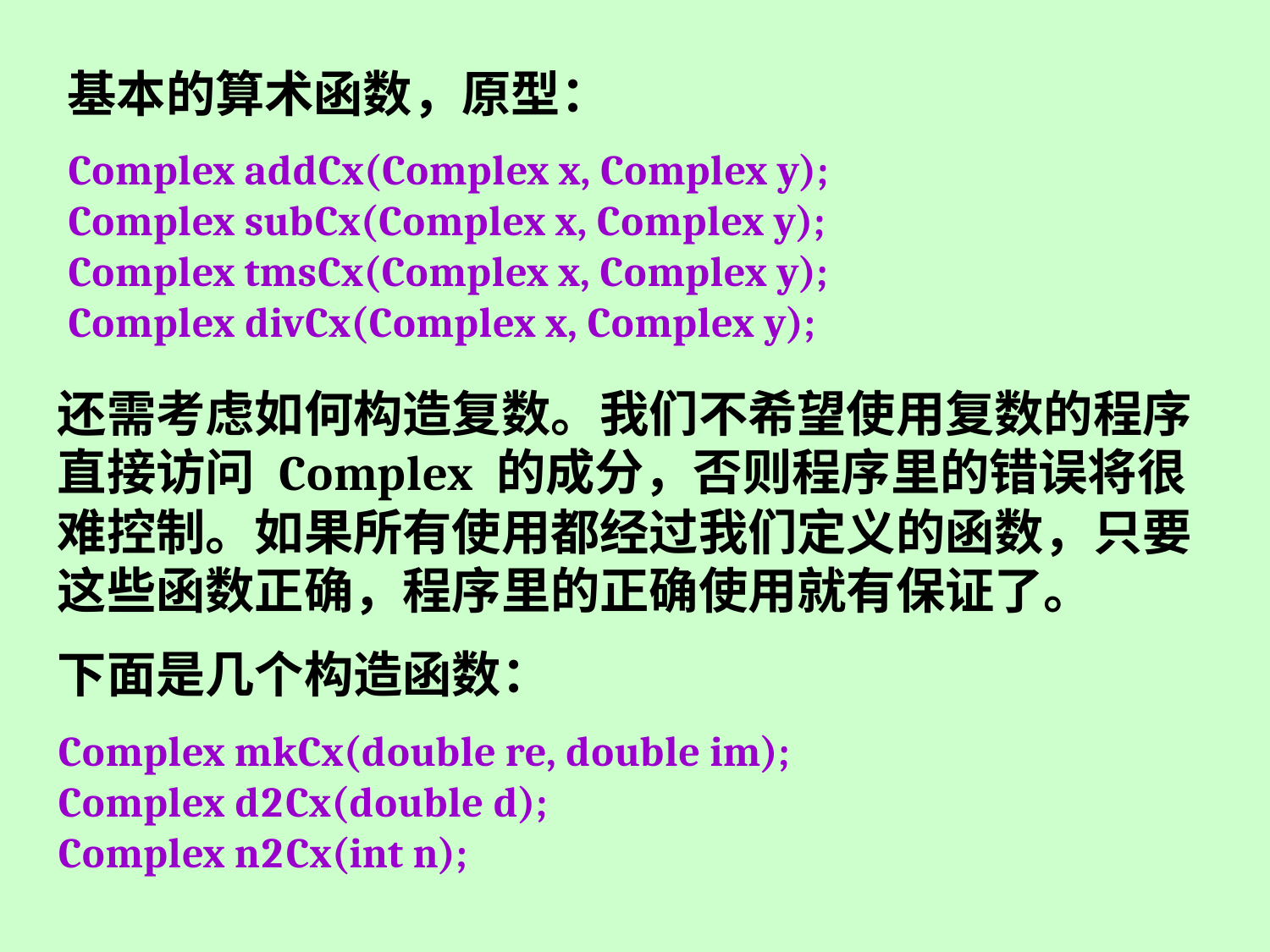

基本的算术函数，原型：
Complex addCx(Complex x, Complex y);
Complex subCx(Complex x, Complex y);
Complex tmsCx(Complex x, Complex y);
Complex divCx(Complex x, Complex y);
还需考虑如何构造复数。我们不希望使用复数的程序直接访问 Complex 的成分，否则程序里的错误将很难控制。如果所有使用都经过我们定义的函数，只要这些函数正确，程序里的正确使用就有保证了。
下面是几个构造函数：
Complex mkCx(double re, double im);
Complex d2Cx(double d);
Complex n2Cx(int n);
55